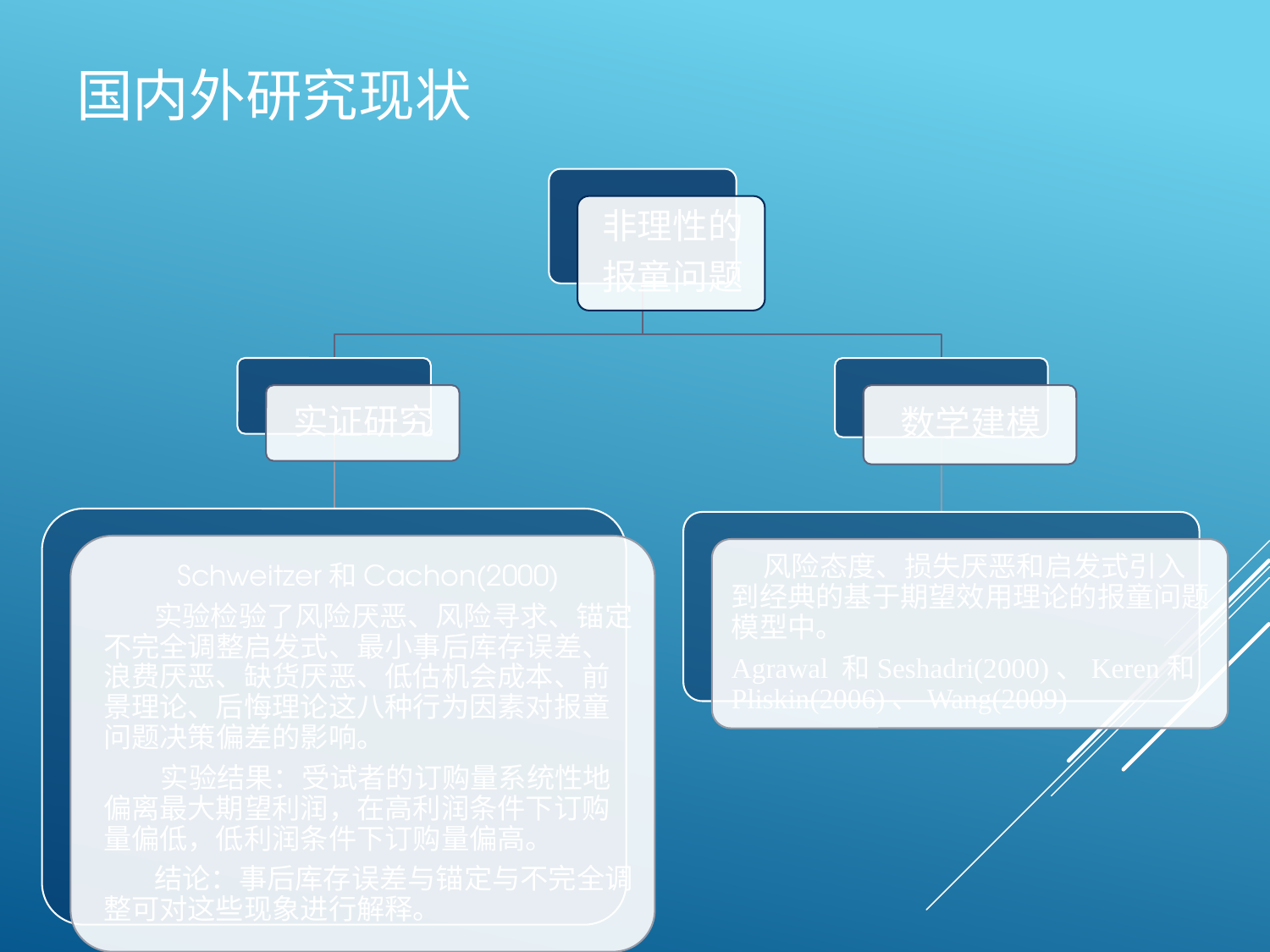

# 国内外研究现状
非理性的
报童问题
实证研究
Schweitzer和Cachon(2000)
       实验检验了风险厌恶、风险寻求、锚定不完全调整启发式、最小事后库存误差、浪费厌恶、缺货厌恶、低估机会成本、前景理论、后悔理论这八种行为因素对报童问题决策偏差的影响。
        实验结果：受试者的订购量系统性地偏离最大期望利润，在高利润条件下订购量偏低，低利润条件下订购量偏高。
       结论：事后库存误差与锚定与不完全调整可对这些现象进行解释。
数学建模
    风险态度、损失厌恶和启发式引入到经典的基于期望效用理论的报童问题模型中。
Agrawal 和Seshadri(2000)、Keren和 Pliskin(2006)、Wang(2009)